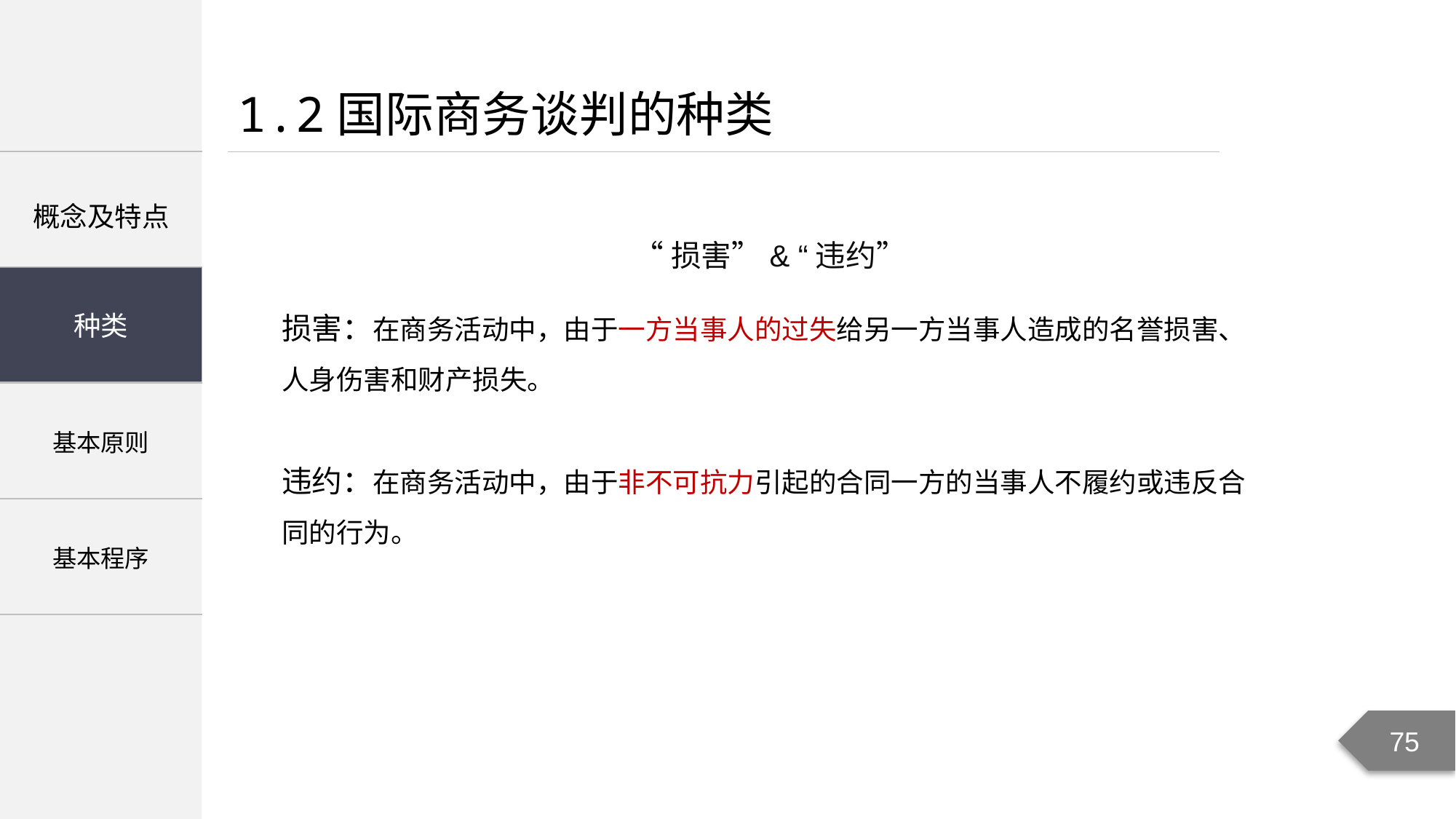

1.2国际商务谈判的种类
| 概念及特点 |
| --- |
|  |
| 基本原则 |
| 基本程序 |
“损害”& “违约”
种类

损害：在商务活动中，由于一方当事人的过失给另一方当事人造成的名誉损害、人身伤害和财产损失。

违约：在商务活动中，由于非不可抗力引起的合同一方的当事人不履约或违反合同的行为。

75